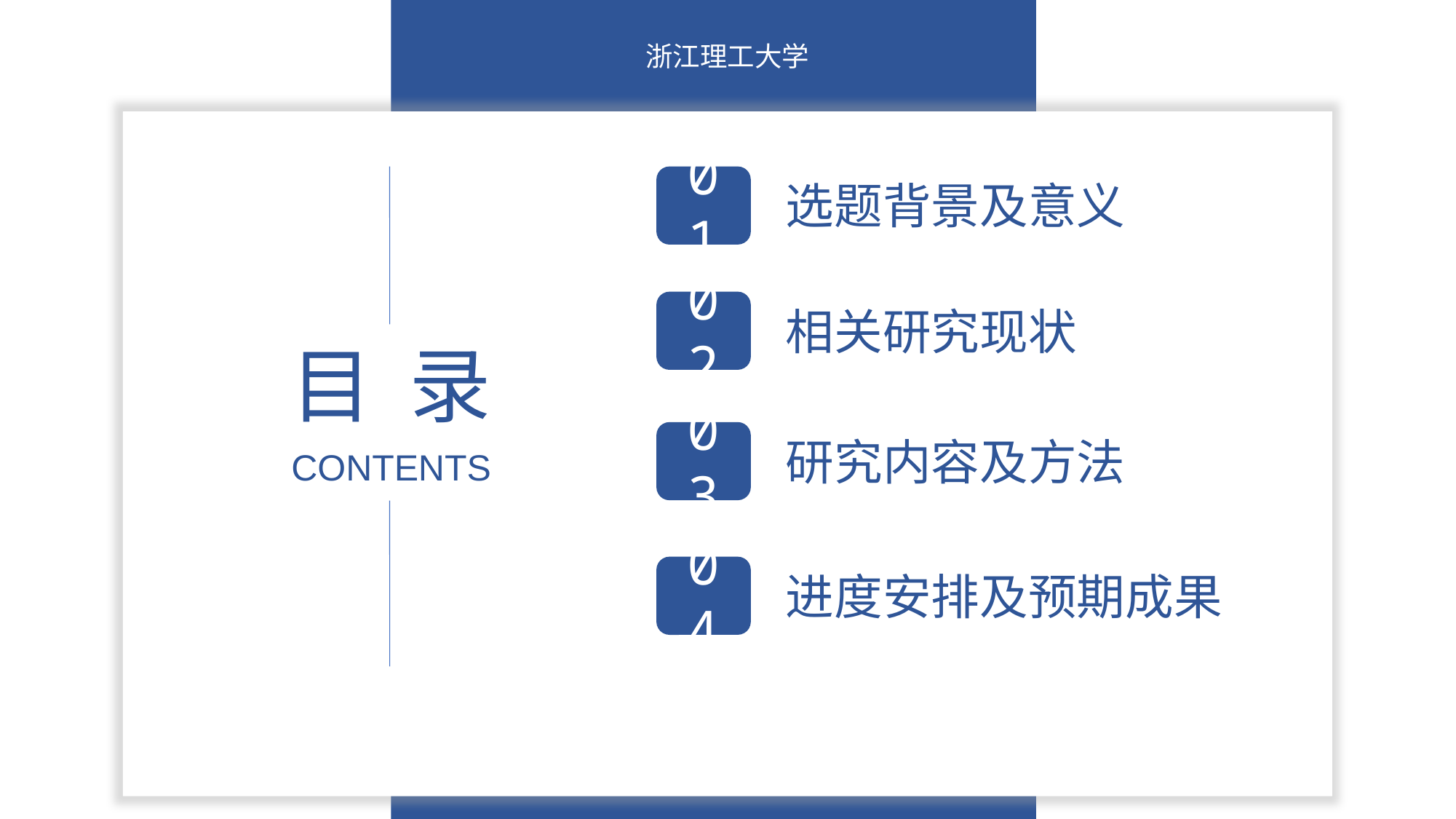

浙江理工大学

01
选题背景及意义

02
相关研究现状
目  录
03
研究内容及方法
CONTENTS
04
进度安排及预期成果